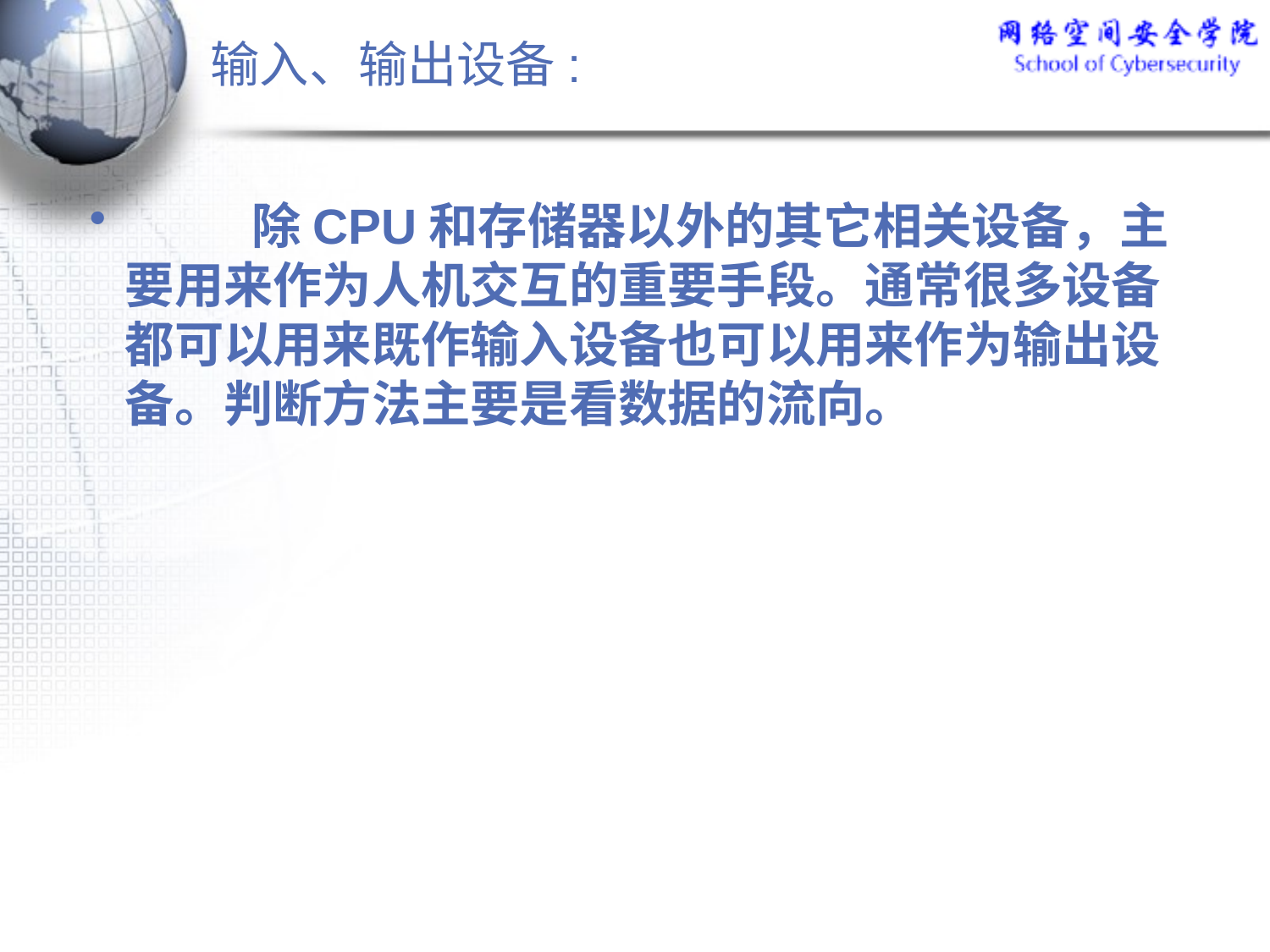

# 输入、输出设备:
	除CPU和存储器以外的其它相关设备，主要用来作为人机交互的重要手段。通常很多设备都可以用来既作输入设备也可以用来作为输出设备。判断方法主要是看数据的流向。